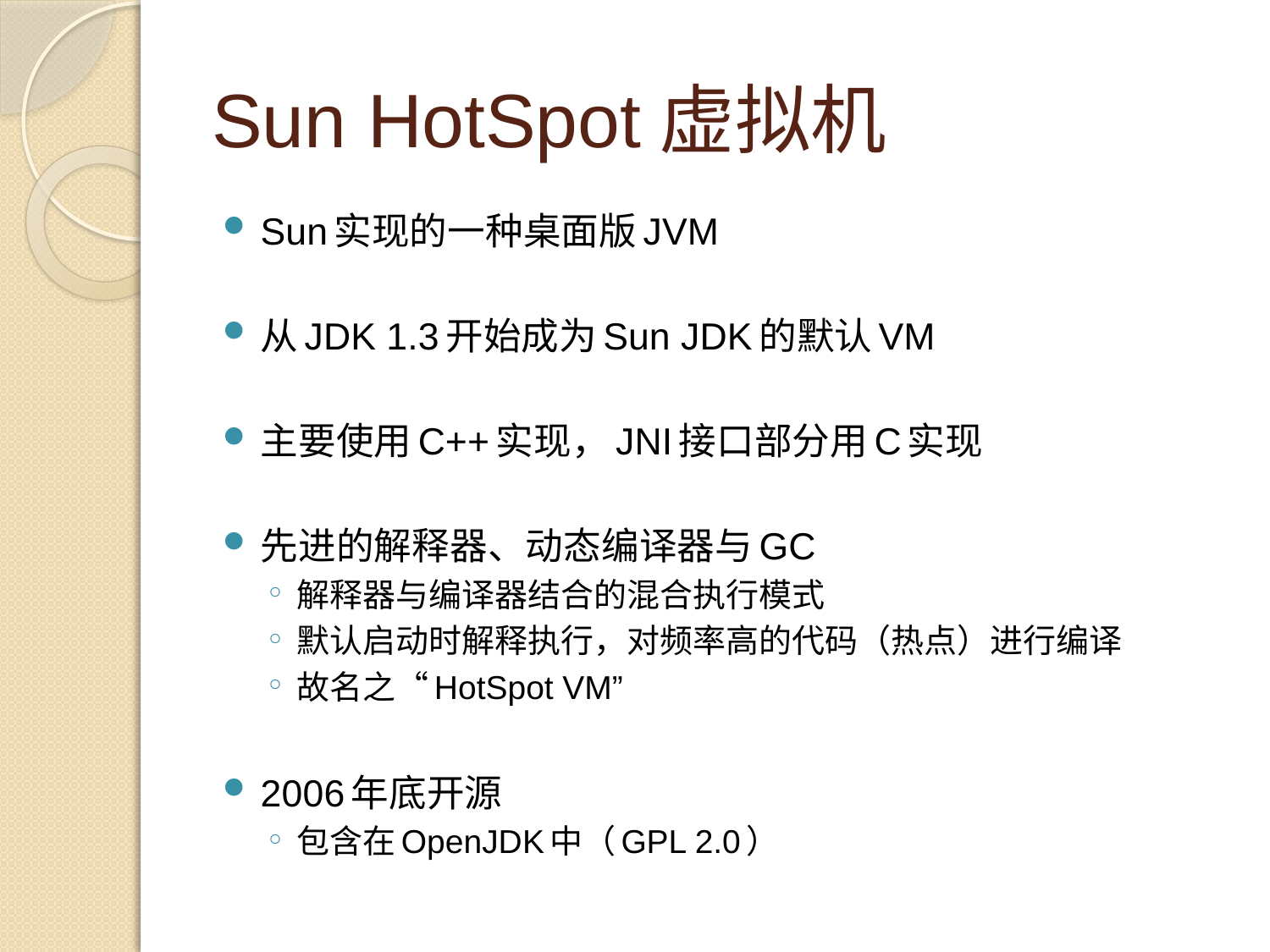

# Sun HotSpot虚拟机
Sun实现的一种桌面版JVM

从JDK 1.3开始成为Sun JDK的默认VM

主要使用C++实现，JNI接口部分用C实现

先进的解释器、动态编译器与GC
解释器与编译器结合的混合执行模式
默认启动时解释执行，对频率高的代码（热点）进行编译
故名之“HotSpot VM”

2006年底开源
包含在OpenJDK中（GPL 2.0）